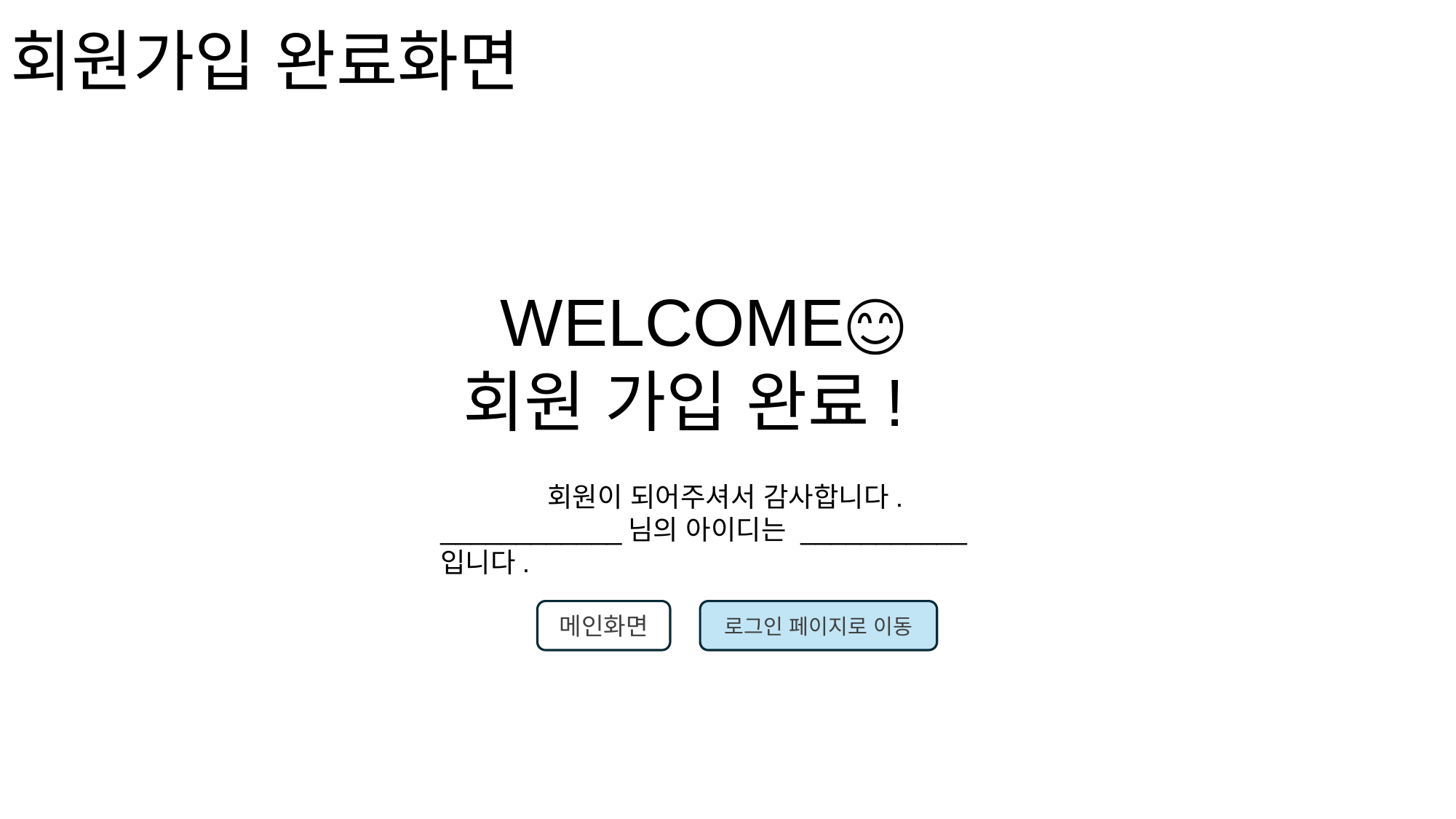

# 회원가입 완료화면

  WELCOME😊
회원 가입 완료!
        회원이 되어주셔서 감사합니다.
____________님의 아이디는 ___________입니다.
메인화면
로그인 페이지로 이동